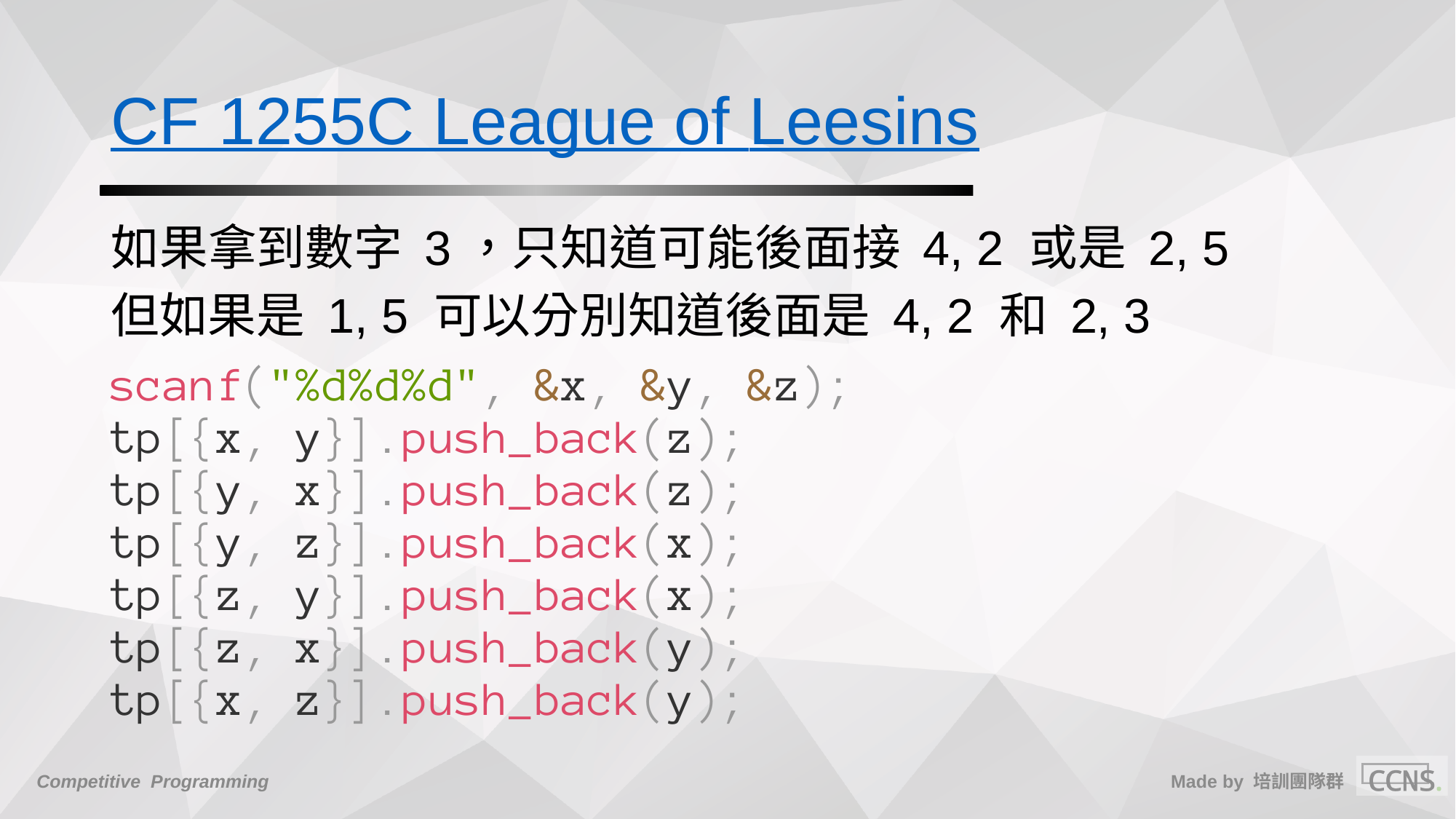

# CF 1255C League of Leesins
如果拿到數字 3，只知道可能後面接 4, 2 或是 2, 5
但如果是 1, 5 可以分別知道後面是 4, 2 和 2, 3
scanf("%d%d%d", &x, &y, &z);
tp[{x, y}].push_back(z);
tp[{y, x}].push_back(z);
tp[{y, z}].push_back(x);
tp[{z, y}].push_back(x);
tp[{z, x}].push_back(y);
tp[{x, z}].push_back(y);